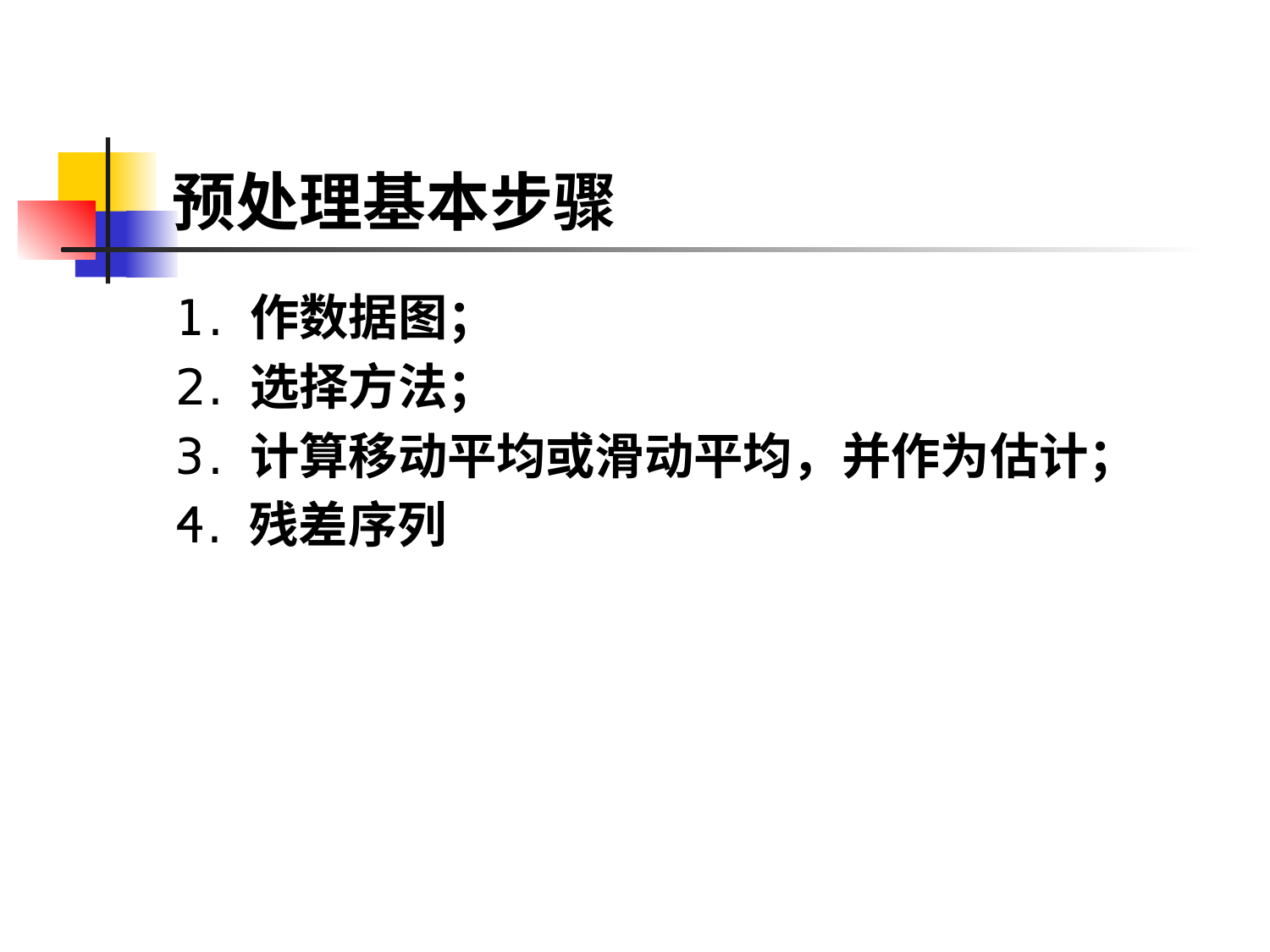

# 预处理基本步骤
1. 作数据图；
2. 选择方法；
3. 计算移动平均或滑动平均，并作为估计；
4. 残差序列